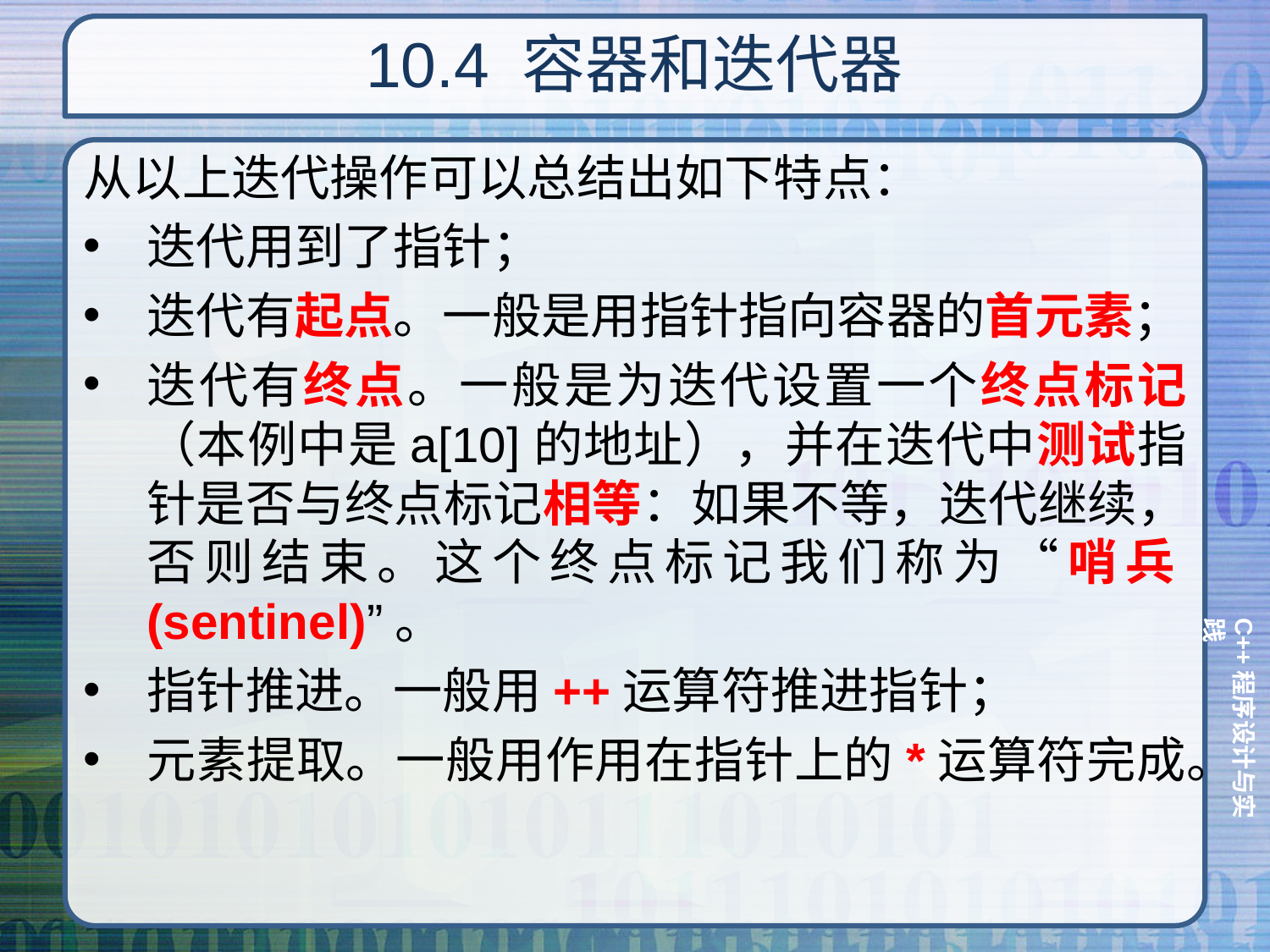

# 10.4 容器和迭代器
从以上迭代操作可以总结出如下特点：
迭代用到了指针；
迭代有起点。一般是用指针指向容器的首元素；
迭代有终点。一般是为迭代设置一个终点标记（本例中是a[10]的地址），并在迭代中测试指针是否与终点标记相等：如果不等，迭代继续，否则结束。这个终点标记我们称为“哨兵(sentinel)”。
指针推进。一般用++运算符推进指针；
元素提取。一般用作用在指针上的*运算符完成。